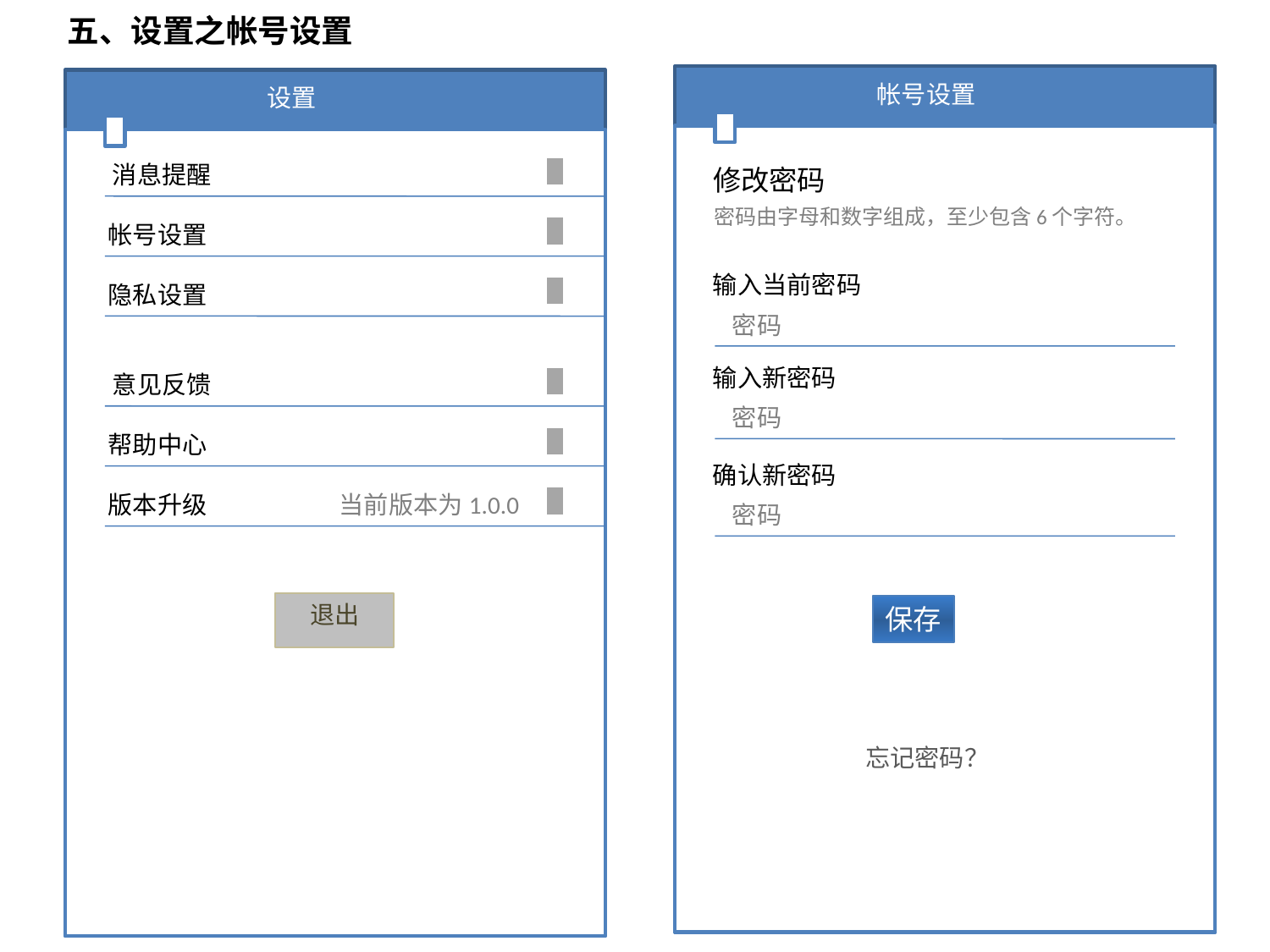

五、设置之帐号设置

帐号设置

设置

消息提醒

修改密码

密码由字母和数字组成，至少包含6个字符。
帐号设置

输入当前密码
隐私设置

密码

输入新密码
意见反馈

密码

帮助中心

确认新密码

版本升级
当前版本为1.0.0

密码

   退出
保存
忘记密码？